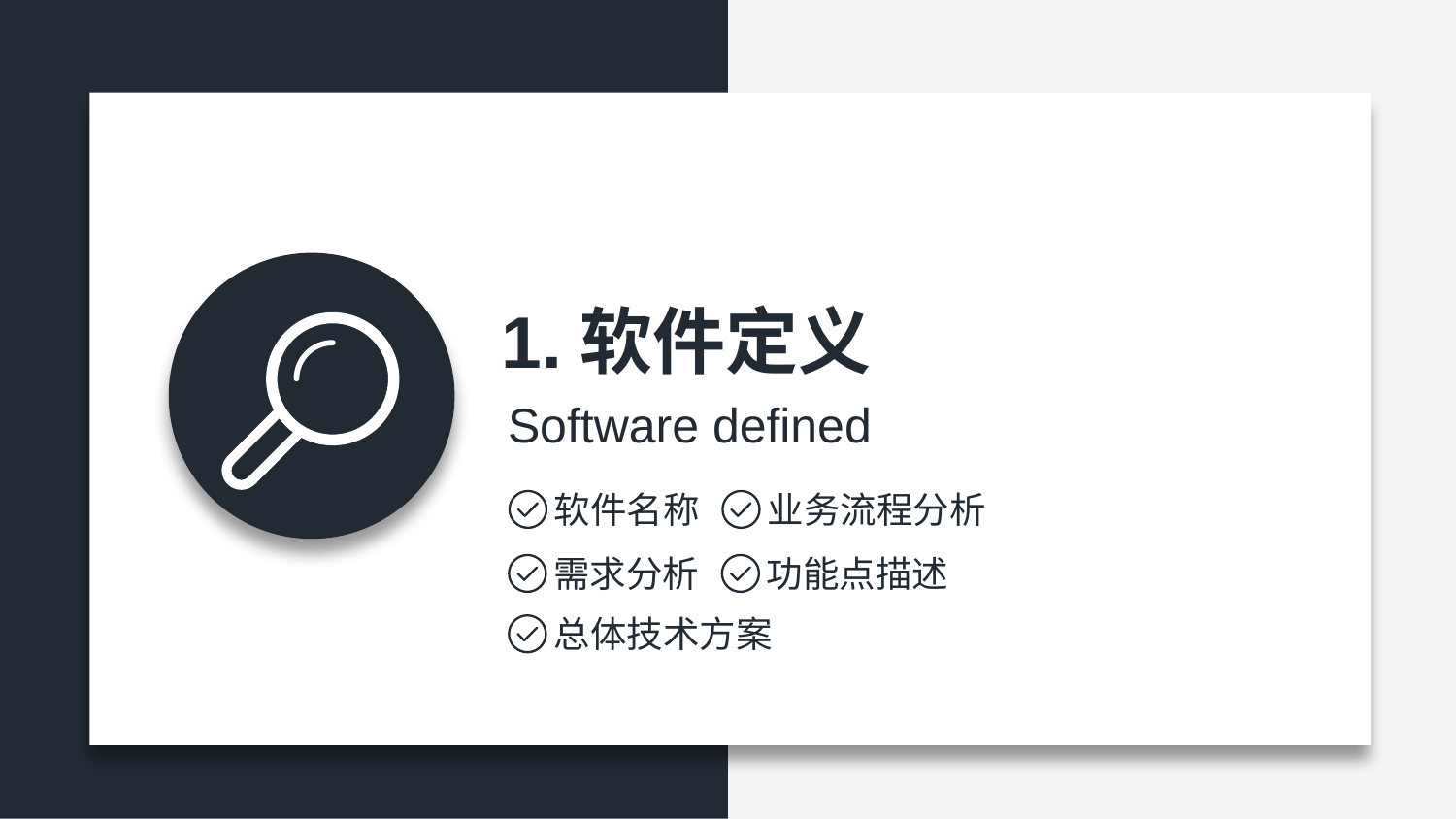

1.软件定义

Software defined
软件名称
业务流程分析

需求分析
功能点描述

总体技术方案